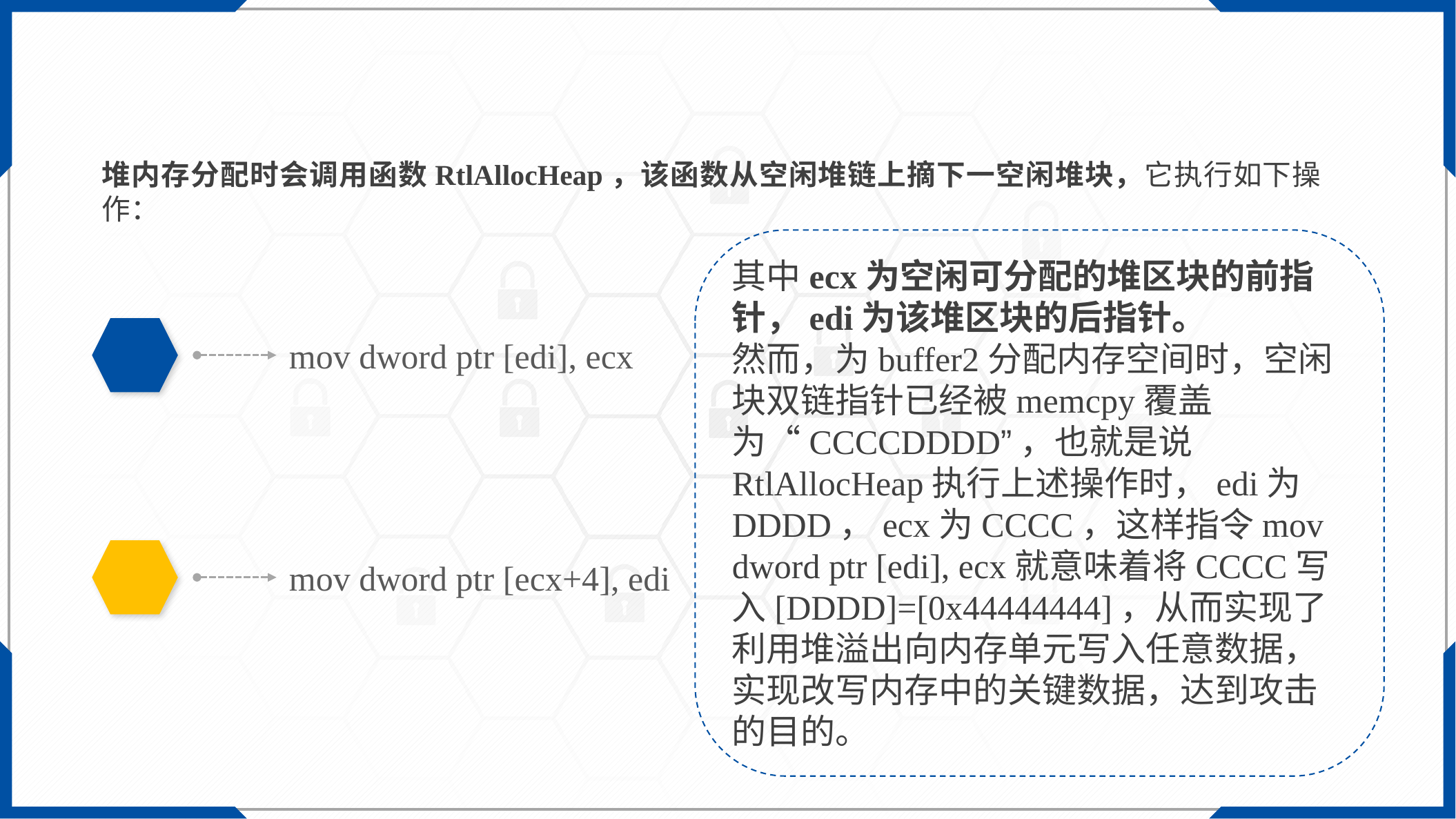

堆内存分配时会调用函数RtlAllocHeap，该函数从空闲堆链上摘下一空闲堆块，它执行如下操作：
其中ecx为空闲可分配的堆区块的前指针，edi为该堆区块的后指针。
然而，为buffer2分配内存空间时，空闲块双链指针已经被memcpy覆盖为“CCCCDDDD”，也就是说RtlAllocHeap执行上述操作时，edi为DDDD，ecx为CCCC，这样指令mov dword ptr [edi], ecx就意味着将CCCC写入[DDDD]=[0x44444444]，从而实现了利用堆溢出向内存单元写入任意数据，实现改写内存中的关键数据，达到攻击的目的。

mov dword ptr [edi], ecx

mov dword ptr [ecx+4], edi